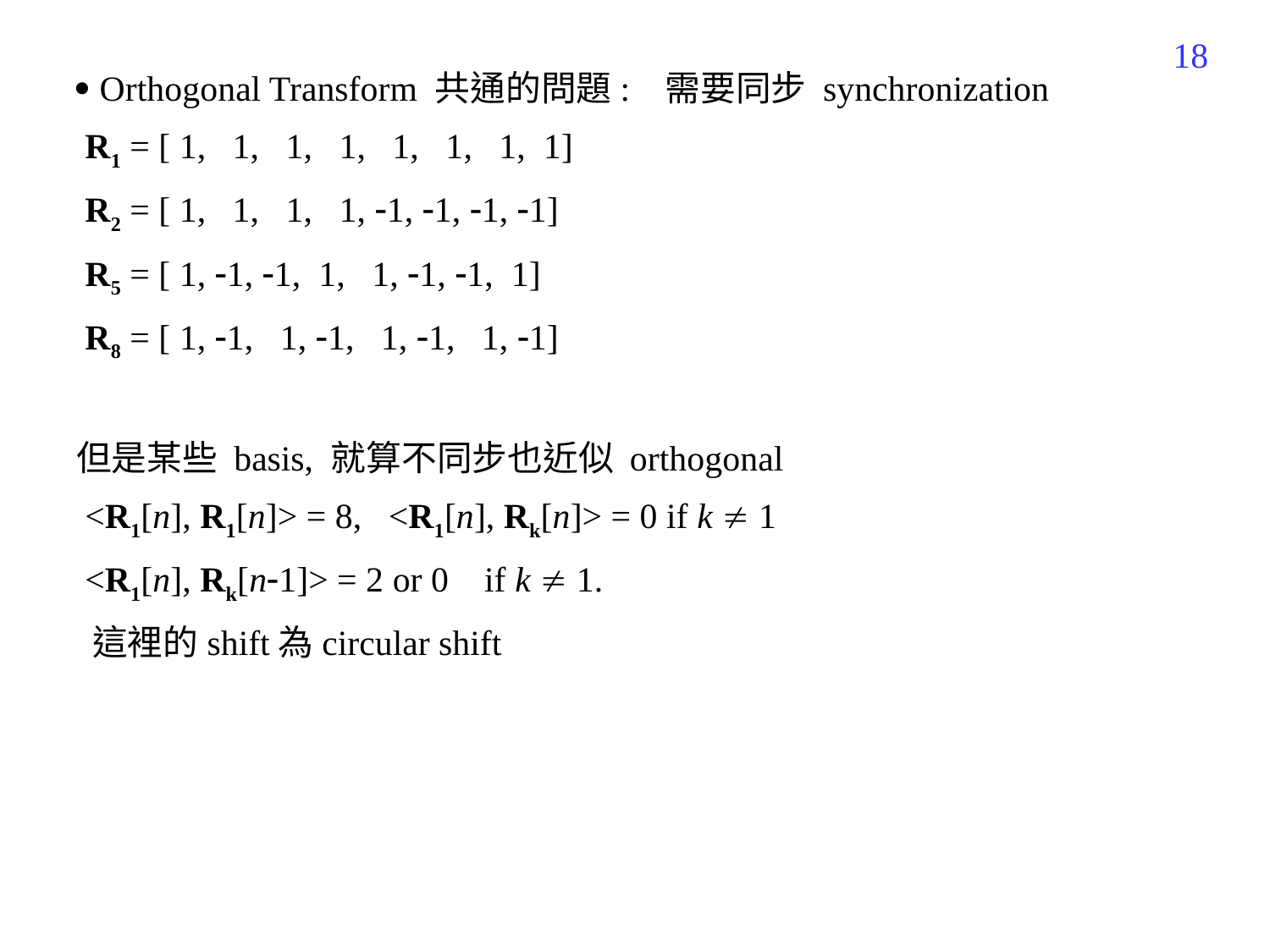

18
• Orthogonal Transform 共通的問題:   需要同步 synchronization
 R1 = [ 1,   1,   1,   1,   1,   1,   1,  1]
 R2 = [ 1,   1,   1,   1, −1, −1, −1, −1]
 R5 = [ 1, −1, −1,  1,   1, −1, −1,  1]
 R8 = [ 1, −1,   1, −1,   1, −1,   1, −1]

但是某些 basis, 就算不同步也近似 orthogonal
 <R1[n], R1[n]> = 8,   <R1[n], Rk[n]> = 0 if k ≠ 1
 <R1[n], Rk[n−1]> = 2 or 0    if k ≠ 1.
 這裡的shift為circular shift